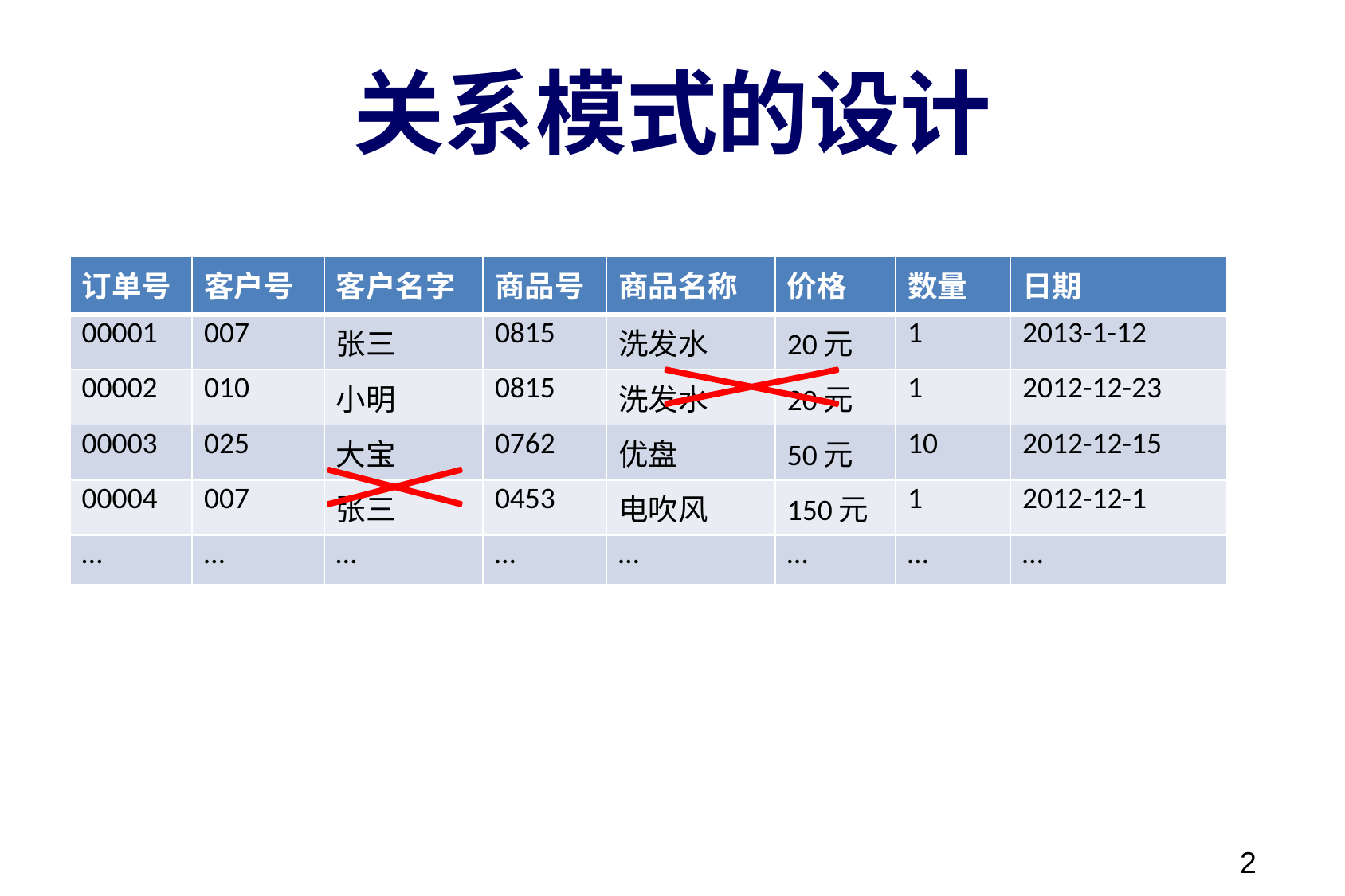

# 关系模式的设计
| 订单号 | 客户号 | 客户名字 | 商品号 | 商品名称 | 价格 | 数量 | 日期 |
| --- | --- | --- | --- | --- | --- | --- | --- |
| 00001 | 007 | 张三 | 0815 | 洗发水 | 20元 | 1 | 2013-1-12 |
| 00002 | 010 | 小明 | 0815 | 洗发水 | 20元 | 1 | 2012-12-23 |
| 00003 | 025 | 大宝 | 0762 | 优盘 | 50元 | 10 | 2012-12-15 |
| 00004 | 007 | 张三 | 0453 | 电吹风 | 150元 | 1 | 2012-12-1 |
| … | … | … | … | … | … | … | … |

2